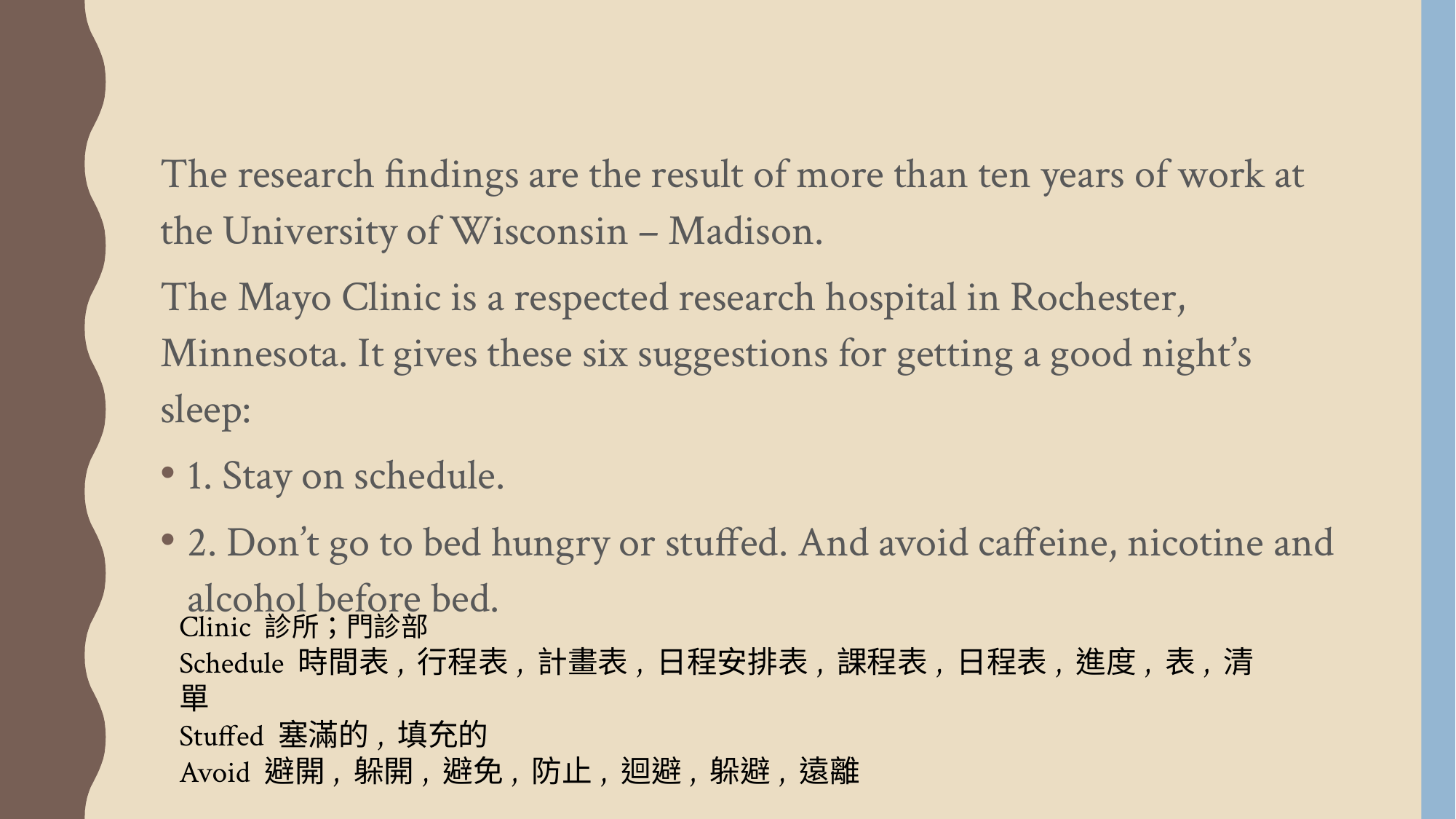

The research findings are the result of more than ten years of work at the University of Wisconsin – Madison.
The Mayo Clinic is a respected research hospital in Rochester, Minnesota. It gives these six suggestions for getting a good night’s sleep:
1. Stay on schedule.
2. Don’t go to bed hungry or stuffed. And avoid caffeine, nicotine and alcohol before bed.

Clinic 診所；門診部
Schedule 時間表, 行程表, 計畫表, 日程安排表, 課程表, 日程表, 進度, 表, 清單
Stuffed 塞滿的, 填充的
Avoid 避開, 躲開, 避免, 防止, 迴避, 躲避, 遠離